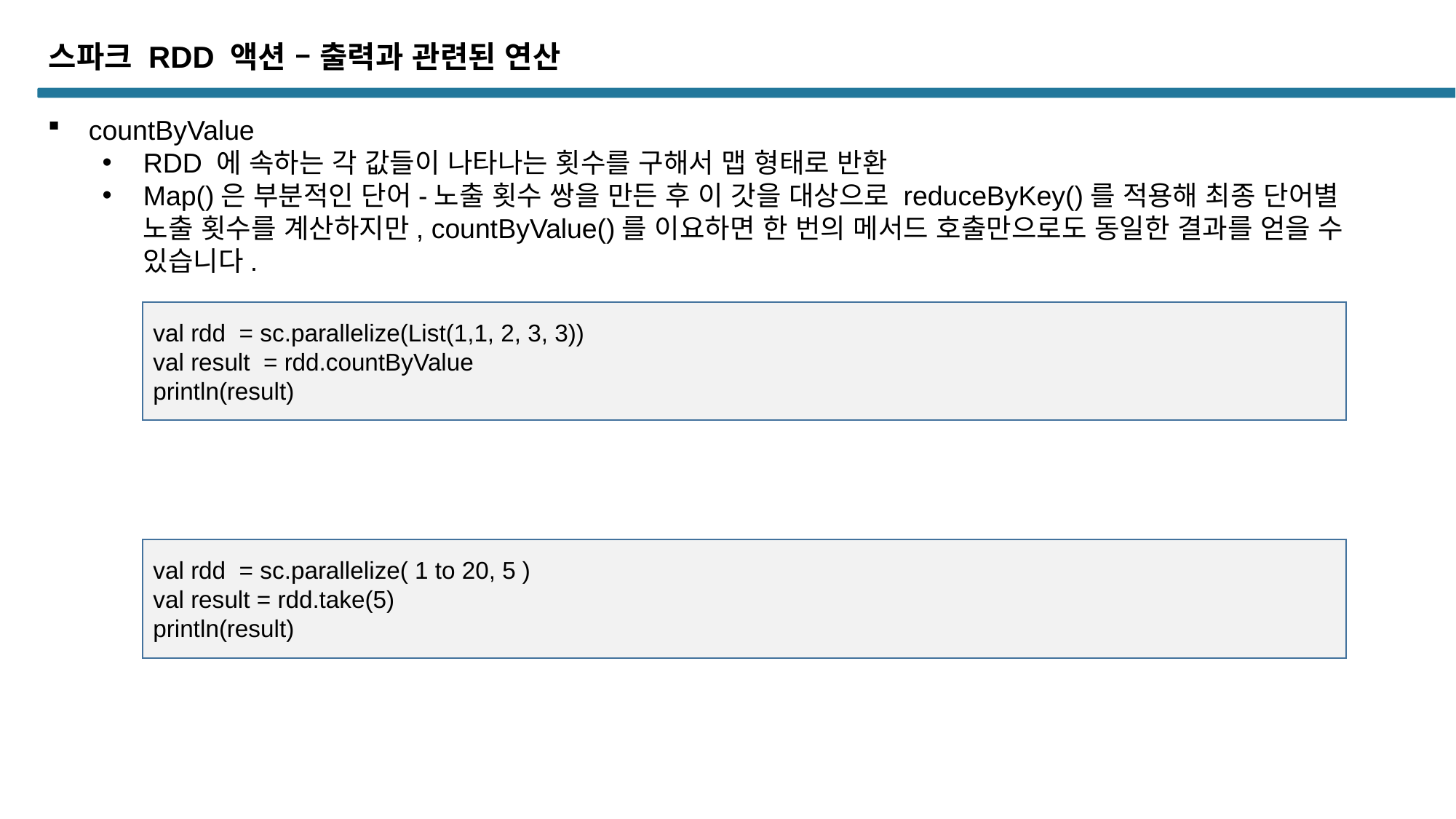

스파크 RDD 액션 – 출력과 관련된 연산
countByValue
RDD 에 속하는 각 값들이 나타나는 횟수를 구해서 맵 형태로 반환
Map()은 부분적인 단어-노출 횟수 쌍을 만든 후 이 갓을 대상으로 reduceByKey()를 적용해 최종 단어별 노출 횟수를 계산하지만, countByValue()를 이요하면 한 번의 메서드 호출만으로도 동일한 결과를 얻을 수 있습니다.

val rdd  = sc.parallelize(List(1,1, 2, 3, 3))
val result  = rdd.countByValue
println(result)
val rdd  = sc.parallelize( 1 to 20, 5 )
val result = rdd.take(5)
println(result)